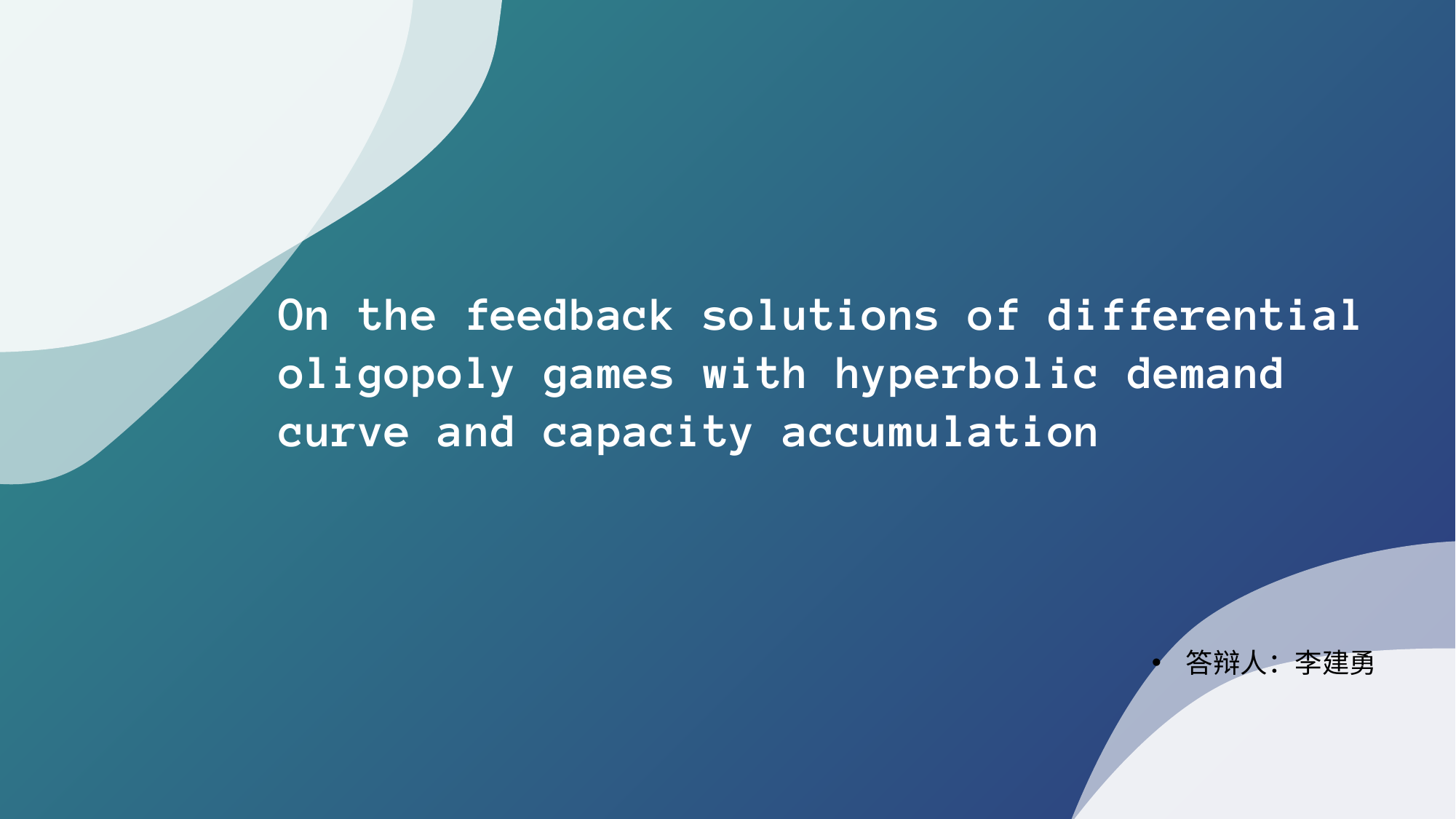

On the feedback solutions of differential oligopoly games with hyperbolic demand curve and capacity accumulation
答辩人：李建勇